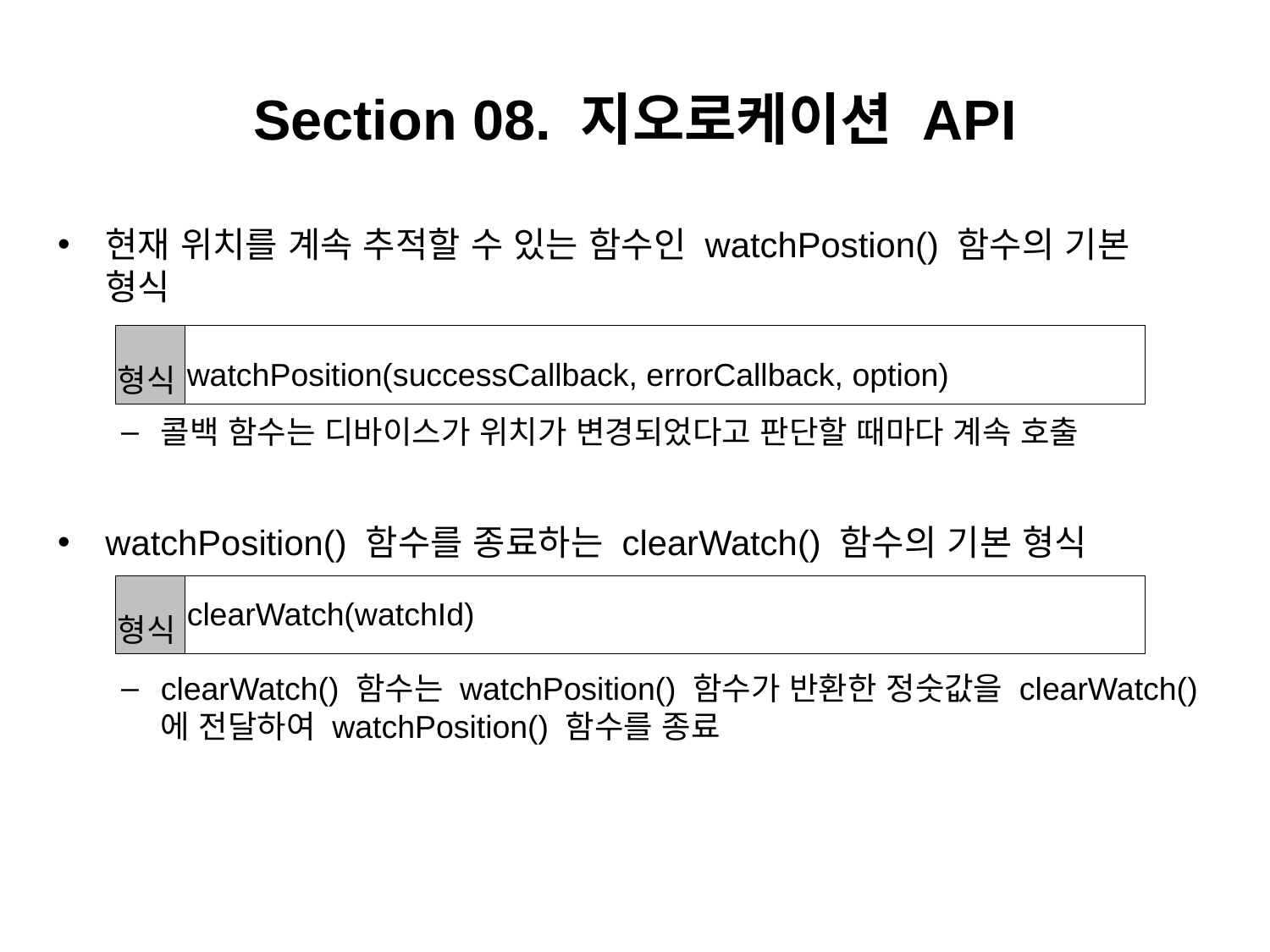

# Section 08. 지오로케이션 API
현재 위치를 계속 추적할 수 있는 함수인 watchPostion() 함수의 기본 형식

콜백 함수는 디바이스가 위치가 변경되었다고 판단할 때마다 계속 호출

watchPosition() 함수를 종료하는 clearWatch() 함수의 기본 형식

clearWatch() 함수는 watchPosition() 함수가 반환한 정숫값을 clearWatch()에 전달하여 watchPosition() 함수를 종료

| 형식 | watchPosition(successCallback, errorCallback, option) |
| --- | --- |

| 형식 | clearWatch(watchId) |
| --- | --- |